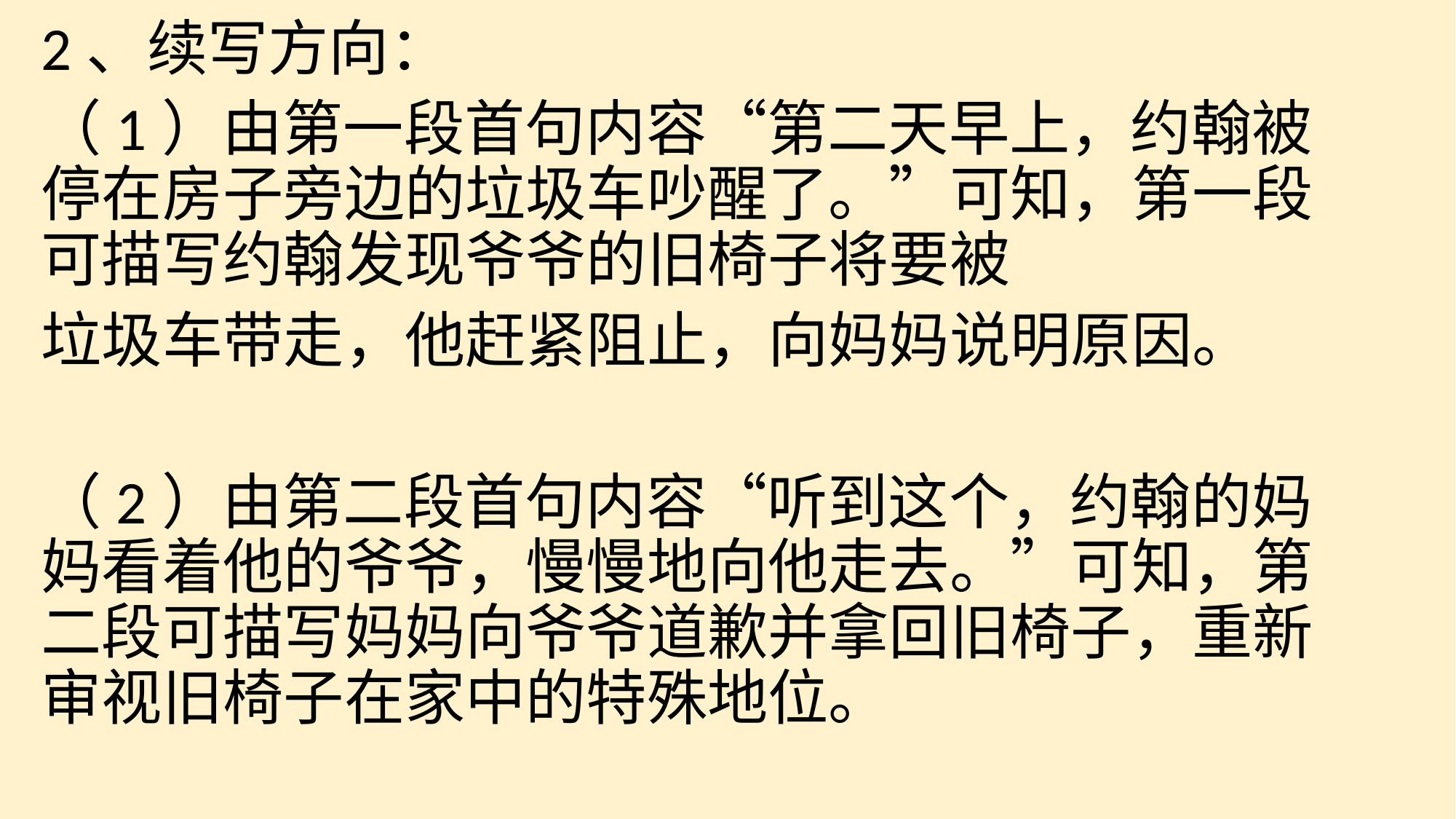

2、续写方向：
（1）由第一段首句内容“第二天早上，约翰被停在房子旁边的垃圾车吵醒了。”可知，第一段可描写约翰发现爷爷的旧椅子将要被
垃圾车带走，他赶紧阻止，向妈妈说明原因。

（2）由第二段首句内容“听到这个，约翰的妈妈看着他的爷爷，慢慢地向他走去。”可知，第二段可描写妈妈向爷爷道歉并拿回旧椅子，重新审视旧椅子在家中的特殊地位。